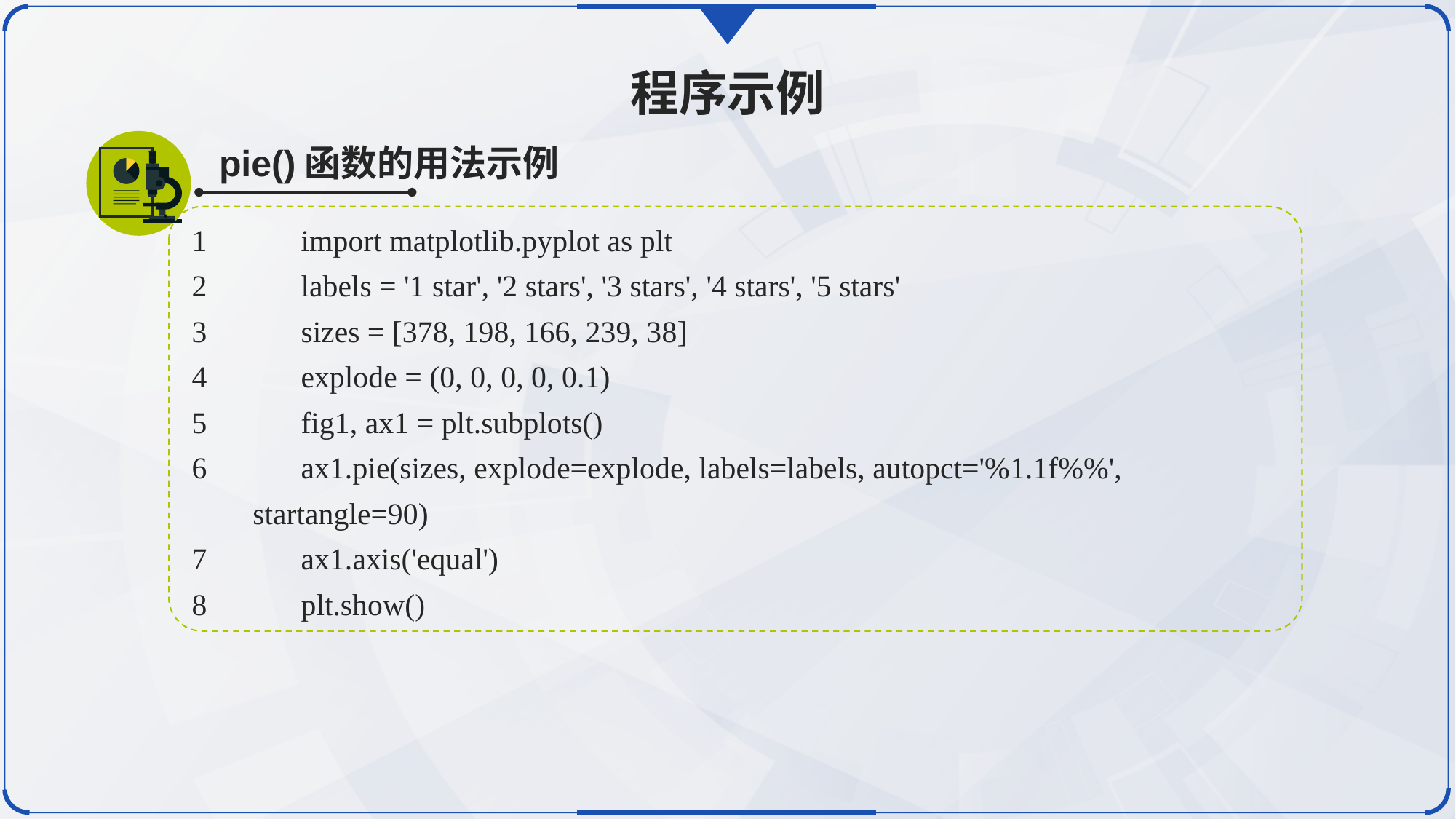

程序示例

pie()函数的用法示例

1	import matplotlib.pyplot as plt
2	labels = '1 star', '2 stars', '3 stars', '4 stars', '5 stars'
3	sizes = [378, 198, 166, 239, 38]
4	explode = (0, 0, 0, 0, 0.1)
5	fig1, ax1 = plt.subplots()
6	ax1.pie(sizes, explode=explode, labels=labels, autopct='%1.1f%%',
        startangle=90)
7	ax1.axis('equal')
8	plt.show()